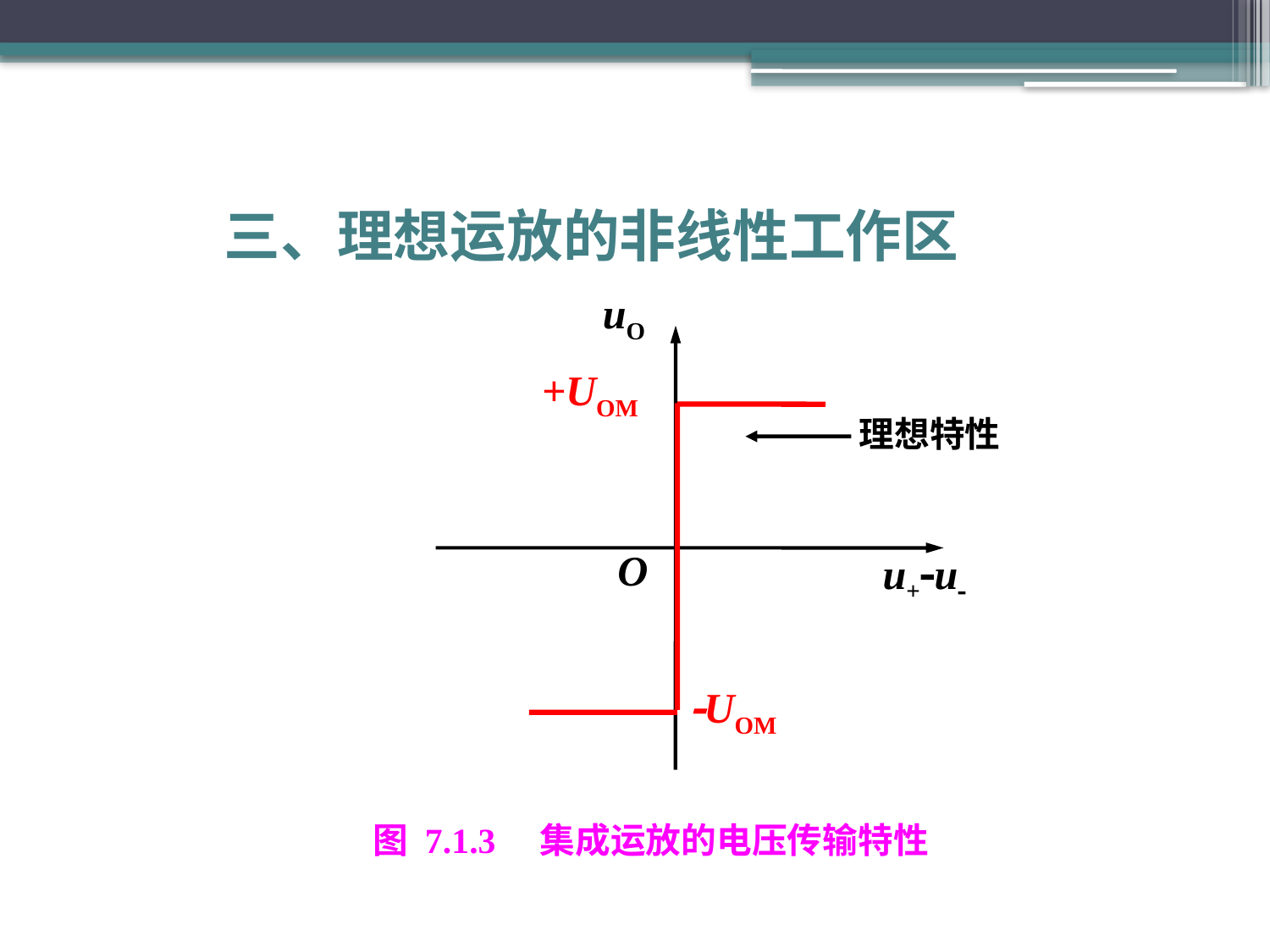

三、理想运放的非线性工作区
uO
O
u+−u−

+UOM

理想特性

−UOM

图 7.1.3　集成运放的电压传输特性